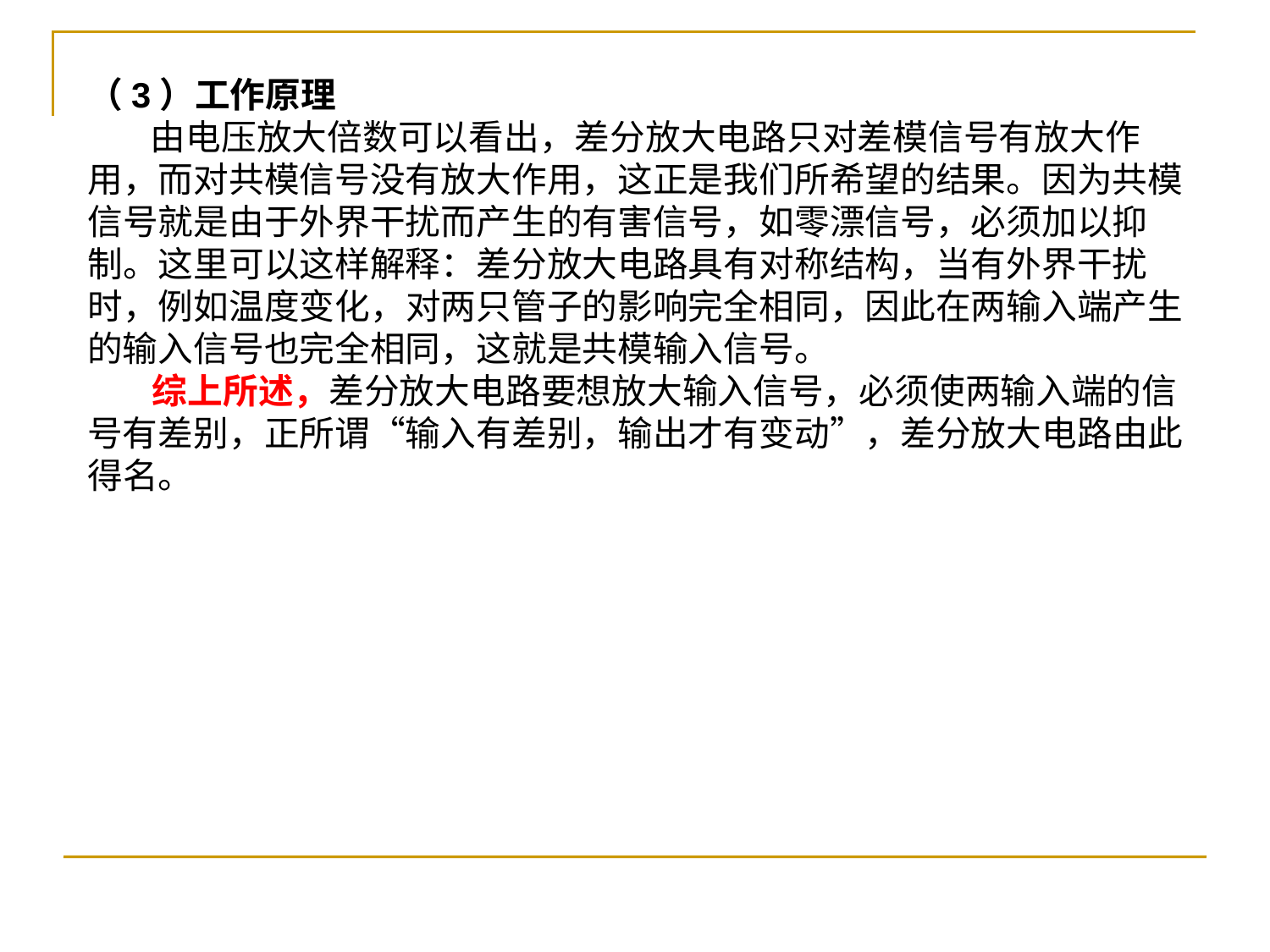

（3）工作原理
       由电压放大倍数可以看出，差分放大电路只对差模信号有放大作用，而对共模信号没有放大作用，这正是我们所希望的结果。因为共模信号就是由于外界干扰而产生的有害信号，如零漂信号，必须加以抑制。这里可以这样解释：差分放大电路具有对称结构，当有外界干扰时，例如温度变化，对两只管子的影响完全相同，因此在两输入端产生的输入信号也完全相同，这就是共模输入信号。
       综上所述，差分放大电路要想放大输入信号，必须使两输入端的信号有差别，正所谓“输入有差别，输出才有变动”，差分放大电路由此得名。